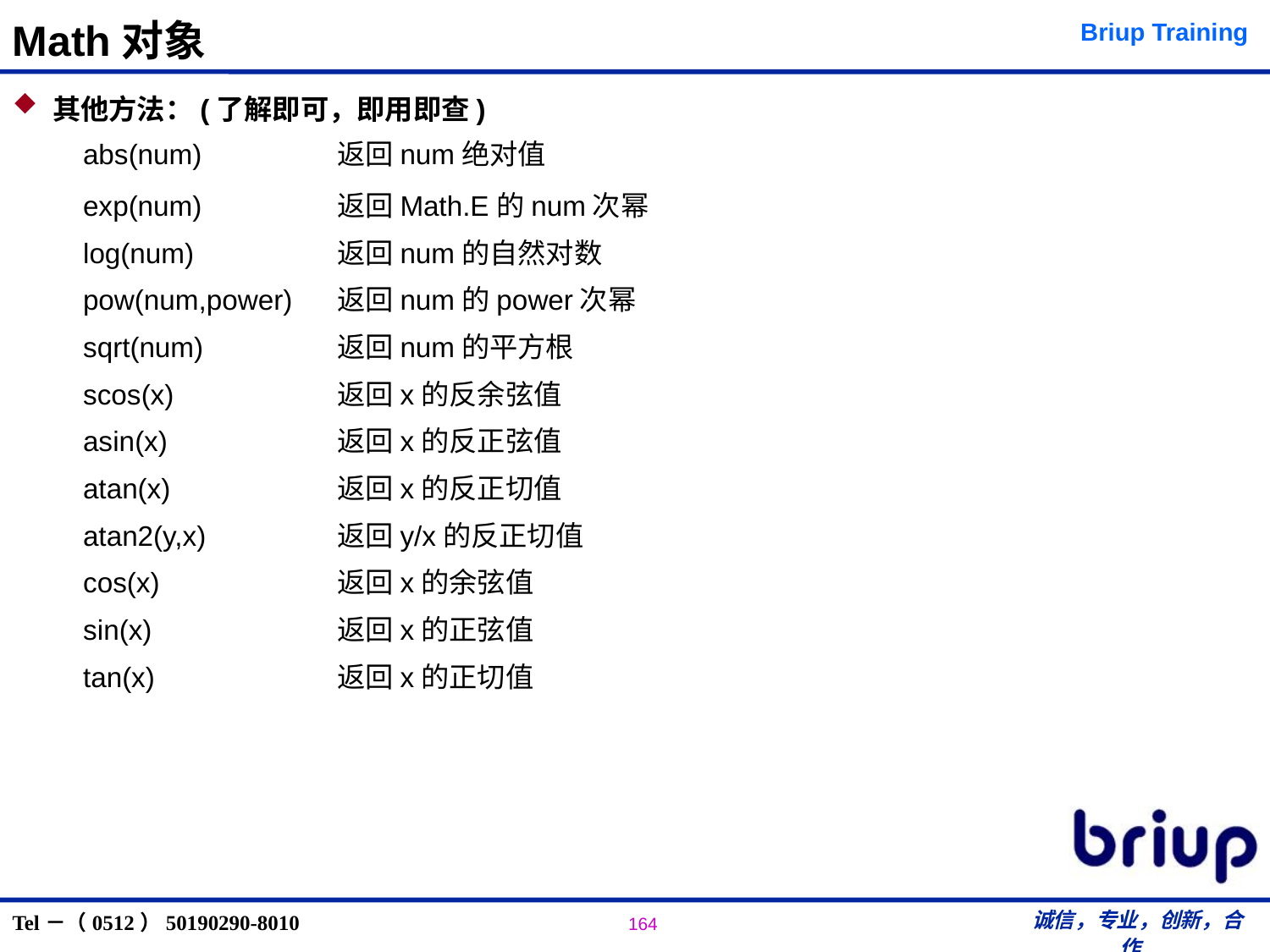

# Math对象
 其他方法：(了解即可，即用即查)
	abs(num)		返回num绝对值
	exp(num)		返回Math.E的num次幂
	log(num)		返回num的自然对数
	pow(num,power)	返回num的power次幂
	sqrt(num)		返回num的平方根
	scos(x)		返回x的反余弦值
	asin(x)		返回x的反正弦值
	atan(x)		返回x的反正切值
	atan2(y,x)		返回y/x的反正切值
	cos(x)		返回x的余弦值
	sin(x)		返回x的正弦值
	tan(x)		返回x的正切值